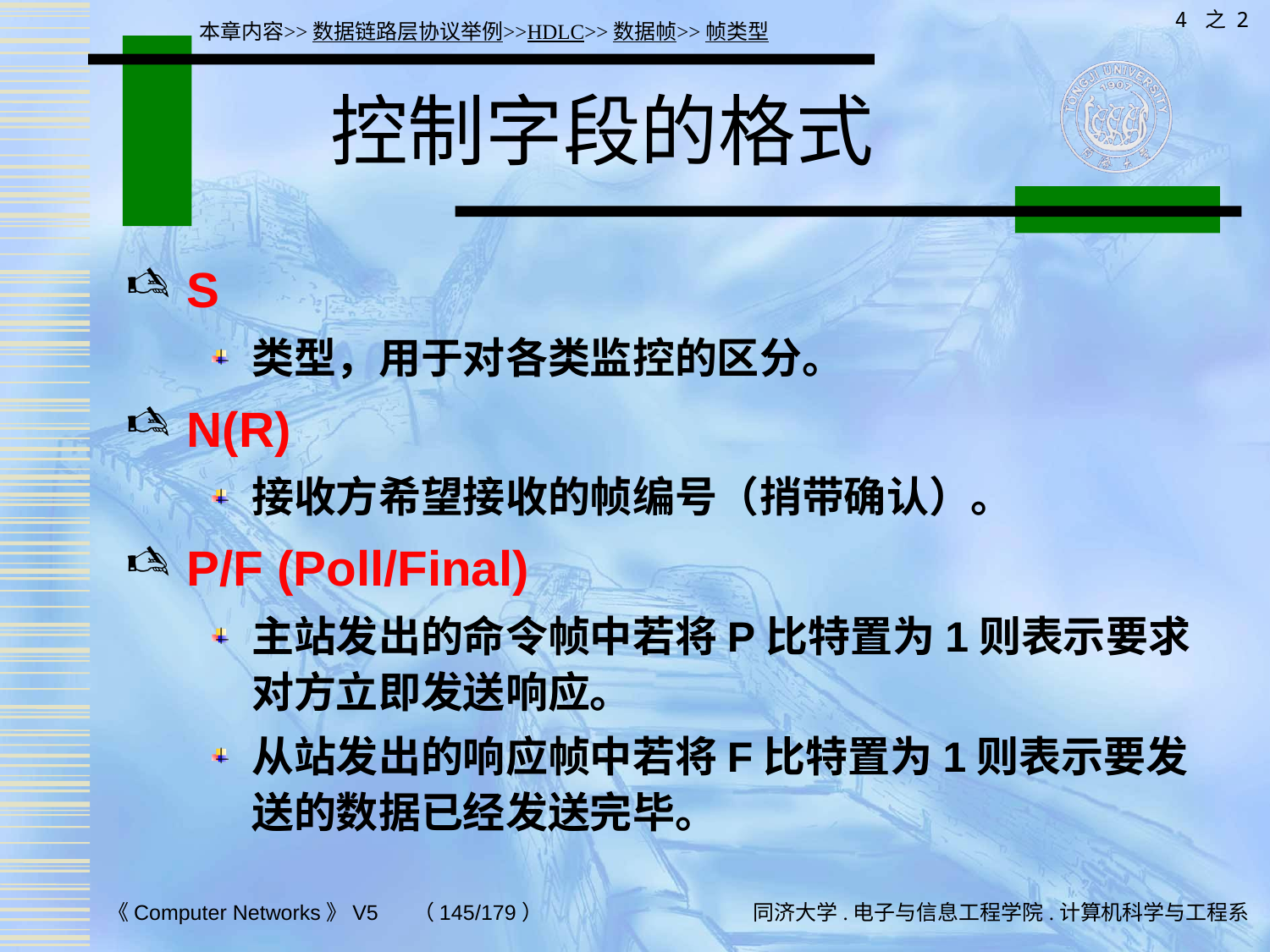

4 之 2
本章内容>>数据链路层协议举例>>HDLC>>数据帧>>帧类型
# 控制字段的格式
S
类型，用于对各类监控的区分。
N(R)
接收方希望接收的帧编号（捎带确认）。
P/F (Poll/Final)
主站发出的命令帧中若将P比特置为1则表示要求对方立即发送响应。
从站发出的响应帧中若将F比特置为1则表示要发送的数据已经发送完毕。